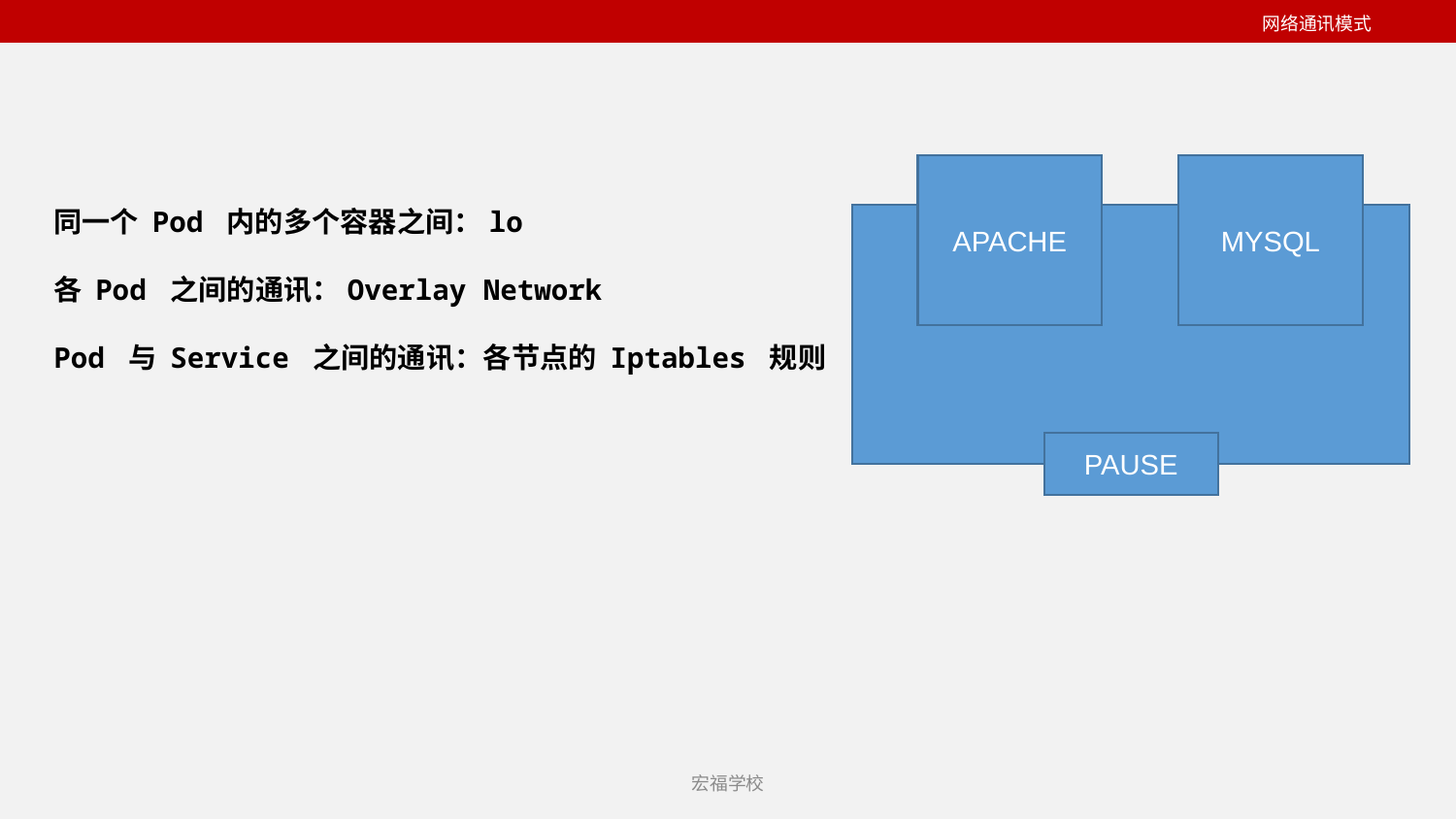

网络通讯模式
MYSQL
APACHE
同一个 Pod 内的多个容器之间：lo
各 Pod 之间的通讯：Overlay Network
Pod 与 Service 之间的通讯：各节点的 Iptables 规则

PAUSE
14
宏福学校